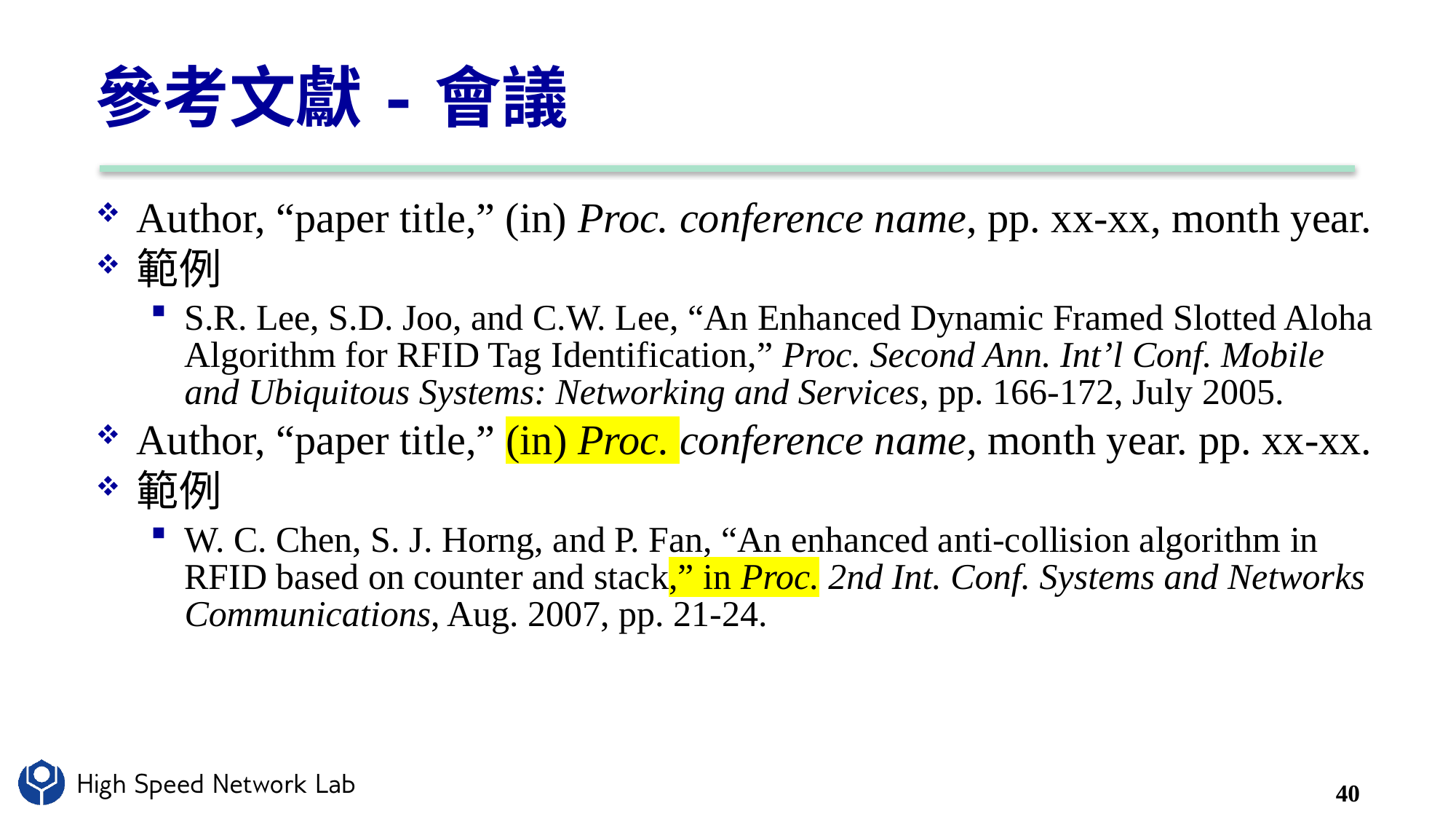

# 參考文獻-會議
Author, “paper title,” (in) Proc. conference name, pp. xx-xx, month year.
範例
S.R. Lee, S.D. Joo, and C.W. Lee, “An Enhanced Dynamic Framed Slotted Aloha Algorithm for RFID Tag Identification,” Proc. Second Ann. Int’l Conf. Mobile and Ubiquitous Systems: Networking and Services, pp. 166-172, July 2005.
Author, “paper title,” (in) Proc. conference name, month year. pp. xx-xx.
範例
W. C. Chen, S. J. Horng, and P. Fan, “An enhanced anti-collision algorithm in RFID based on counter and stack,” in Proc. 2nd Int. Conf. Systems and Networks Communications, Aug. 2007, pp. 21-24.
40